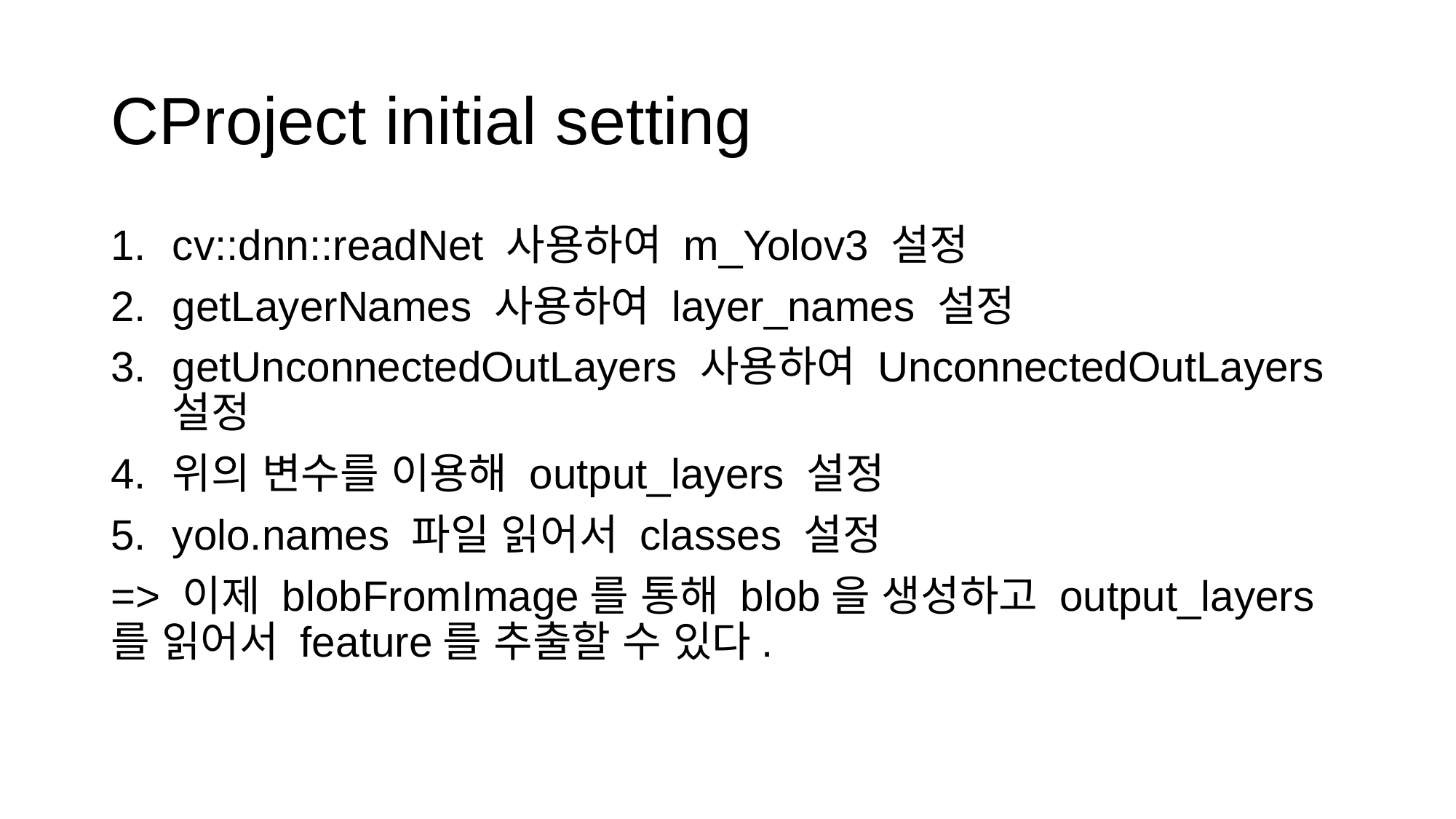

# CProject initial setting
cv::dnn::readNet 사용하여 m_Yolov3 설정
getLayerNames 사용하여 layer_names 설정
getUnconnectedOutLayers 사용하여 UnconnectedOutLayers 설정
위의 변수를 이용해 output_layers 설정
yolo.names 파일 읽어서 classes 설정
=> 이제 blobFromImage를 통해 blob을 생성하고 output_layers를 읽어서 feature를 추출할 수 있다.